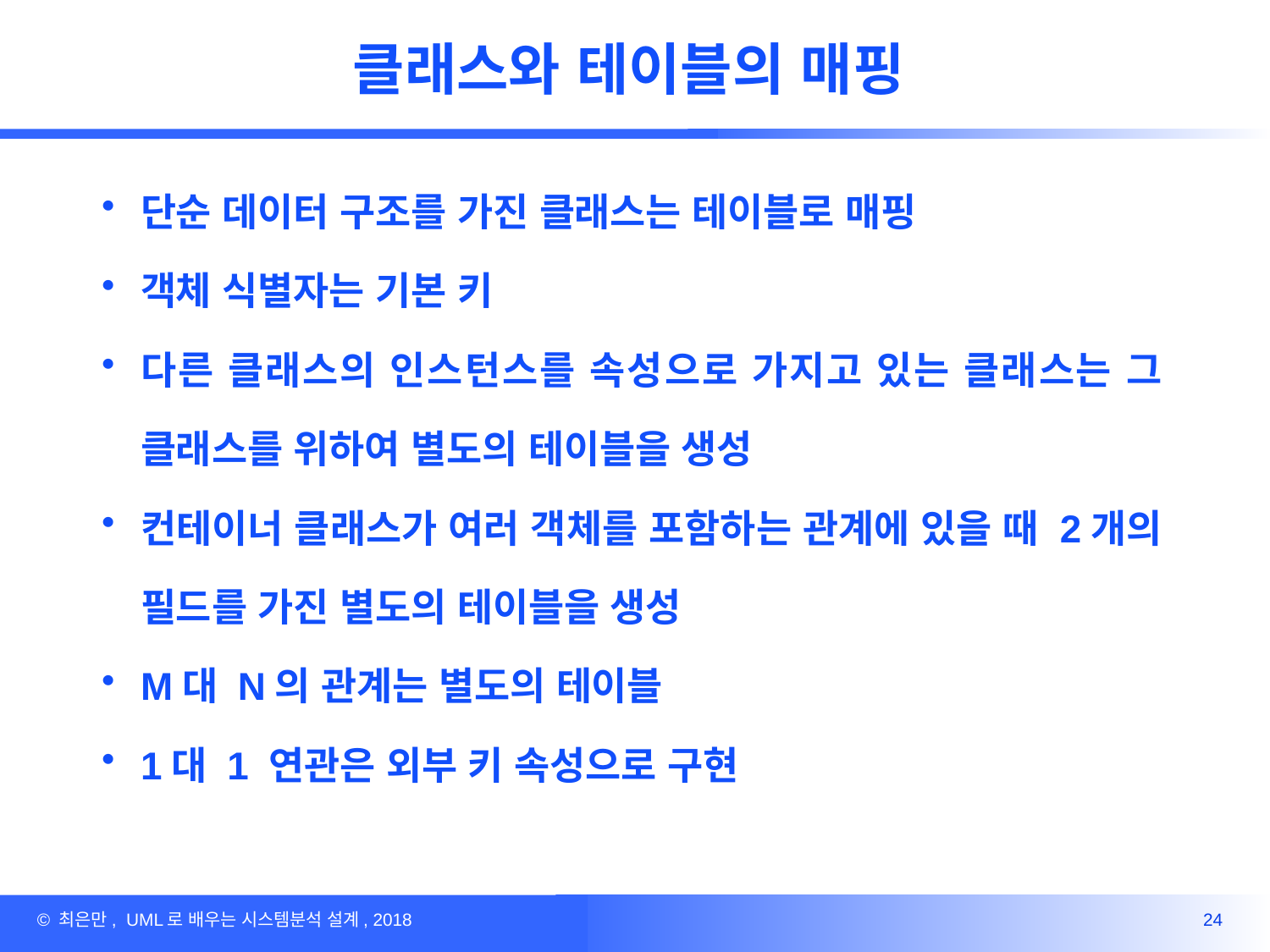

# 클래스와 테이블의 매핑
단순 데이터 구조를 가진 클래스는 테이블로 매핑
객체 식별자는 기본 키
다른 클래스의 인스턴스를 속성으로 가지고 있는 클래스는 그 클래스를 위하여 별도의 테이블을 생성
컨테이너 클래스가 여러 객체를 포함하는 관계에 있을 때 2개의 필드를 가진 별도의 테이블을 생성
M대 N의 관계는 별도의 테이블
1대 1 연관은 외부 키 속성으로 구현